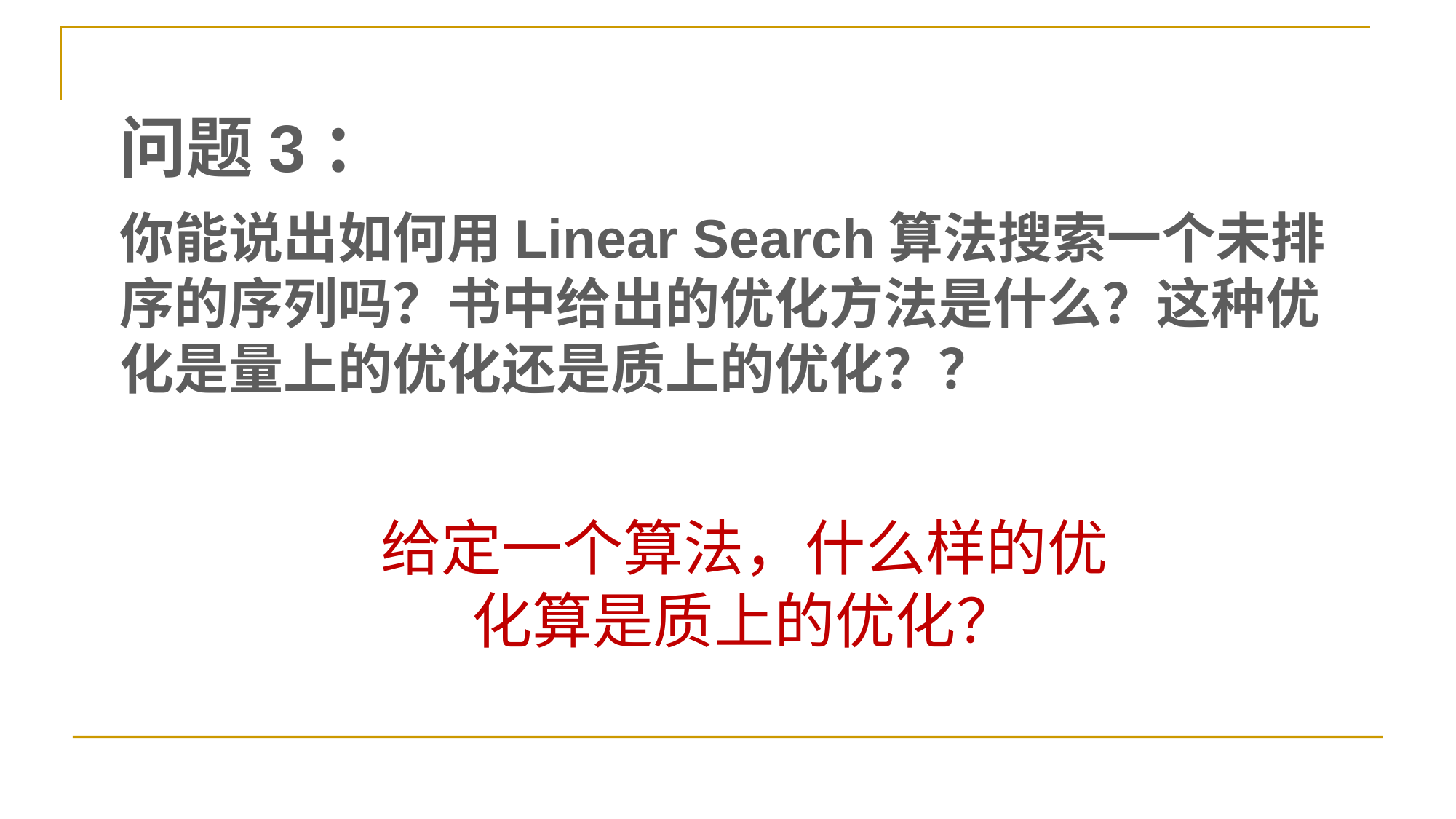

问题3：
你能说出如何用Linear Search算法搜索一个未排序的序列吗？书中给出的优化方法是什么？这种优化是量上的优化还是质上的优化？？
给定一个算法，什么样的优化算是质上的优化？